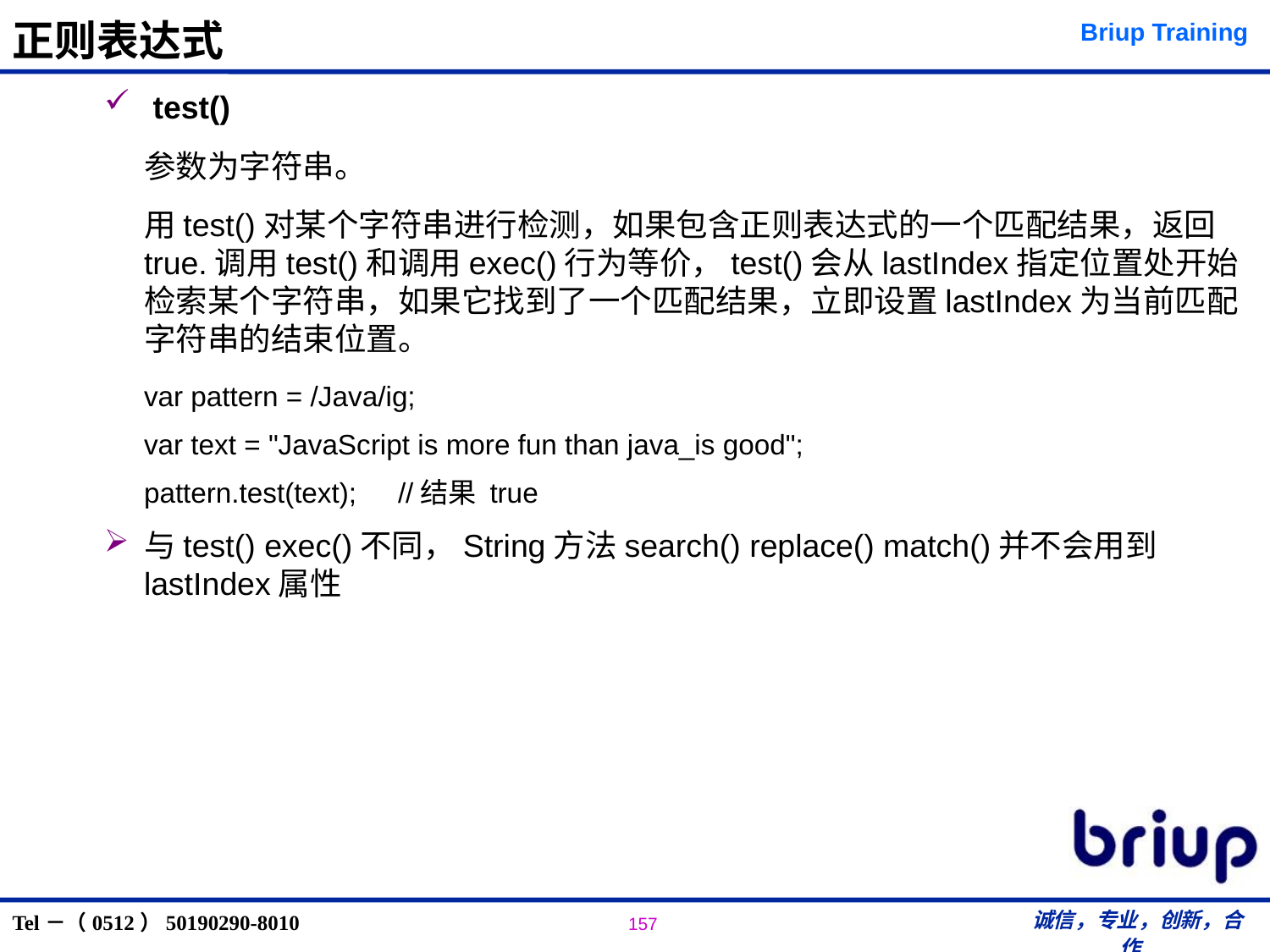

# 正则表达式

 test()
	参数为字符串。
	用test()对某个字符串进行检测，如果包含正则表达式的一个匹配结果，返回true.调用test()和调用exec()行为等价，test()会从lastIndex指定位置处开始检索某个字符串，如果它找到了一个匹配结果，立即设置lastIndex为当前匹配字符串的结束位置。
	var pattern = /Java/ig;
	var text = "JavaScript is more fun than java_is good";
	pattern.test(text); 	//结果 true
与test() exec()不同，String方法search() replace() match()并不会用到lastIndex属性